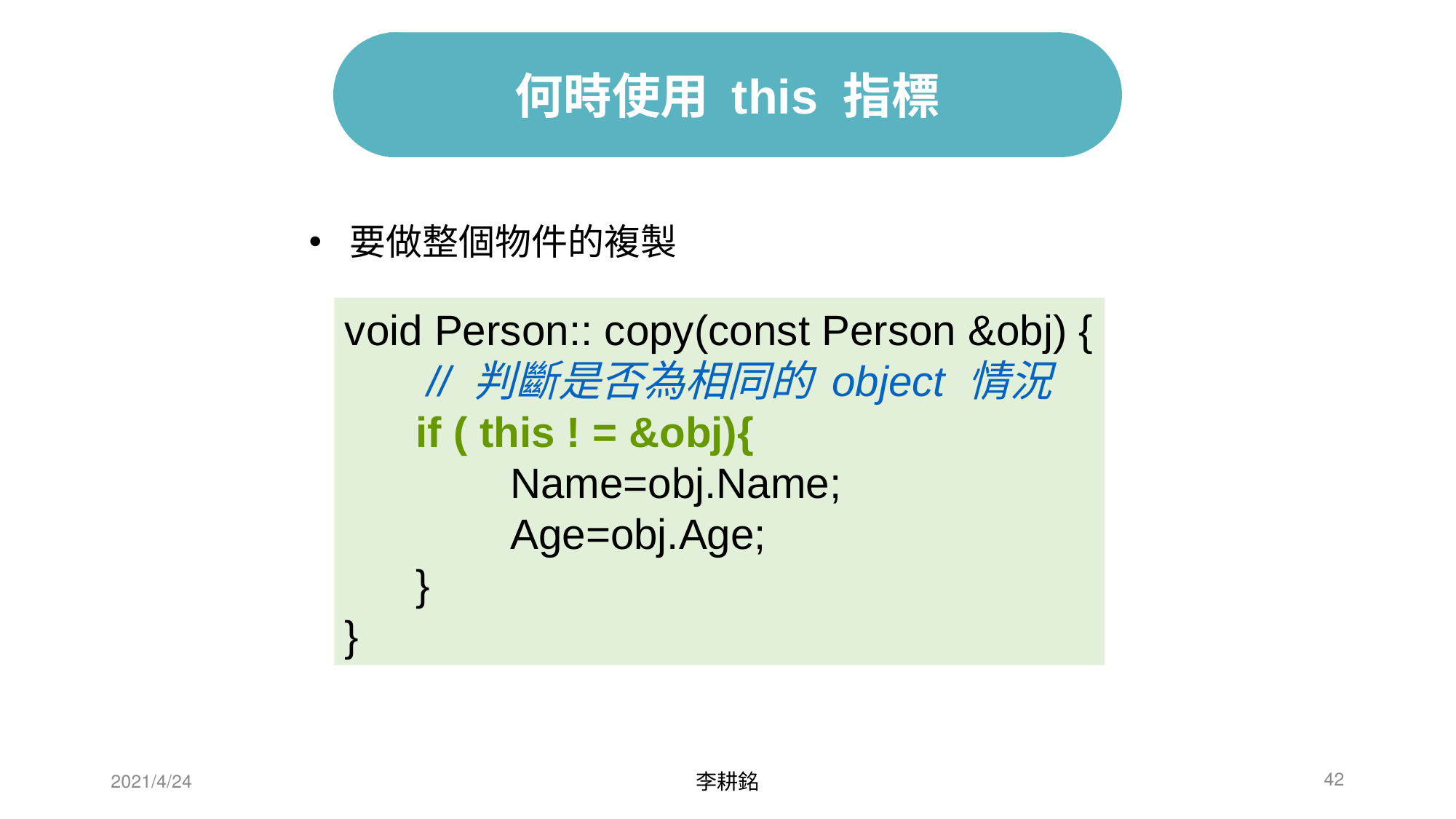

# 何時使用 this 指標
要做整個物件的複製
void Person:: copy(const Person &obj) {
       // 判斷是否為相同的 object 情況
      if ( this ! = &obj){
              Name=obj.Name;
              Age=obj.Age;
      }
}
2021/4/24
李耕銘
42